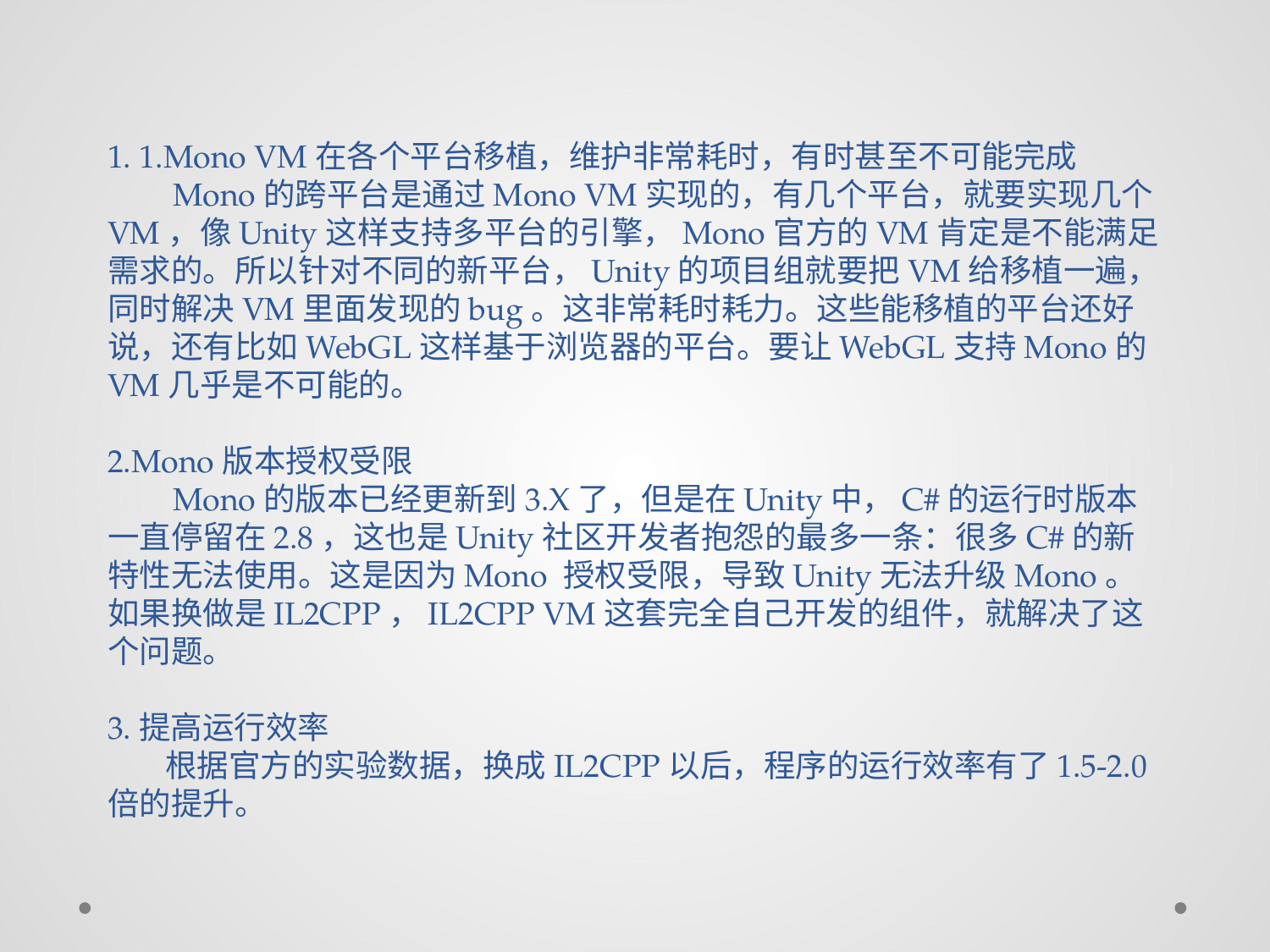

# 1. 1.Mono VM在各个平台移植，维护非常耗时，有时甚至不可能完成         Mono的跨平台是通过Mono VM实现的，有几个平台，就要实现几个VM，像Unity这样支持多平台的引擎，Mono官方的VM肯定是不能满足需求的。所以针对不同的新平台，Unity的项目组就要把VM给移植一遍，同时解决VM里面发现的bug。这非常耗时耗力。这些能移植的平台还好说，还有比如WebGL这样基于浏览器的平台。要让WebGL支持Mono的VM几乎是不可能的。 2.Mono版本授权受限         Mono的版本已经更新到3.X了，但是在Unity中，C#的运行时版本一直停留在2.8，这也是Unity社区开发者抱怨的最多一条：很多C#的新特性无法使用。这是因为Mono 授权受限，导致Unity无法升级Mono。如果换做是IL2CPP，IL2CPP VM这套完全自己开发的组件，就解决了这个问题。 3.提高运行效率         根据官方的实验数据，换成IL2CPP以后，程序的运行效率有了1.5-2.0倍的提升。